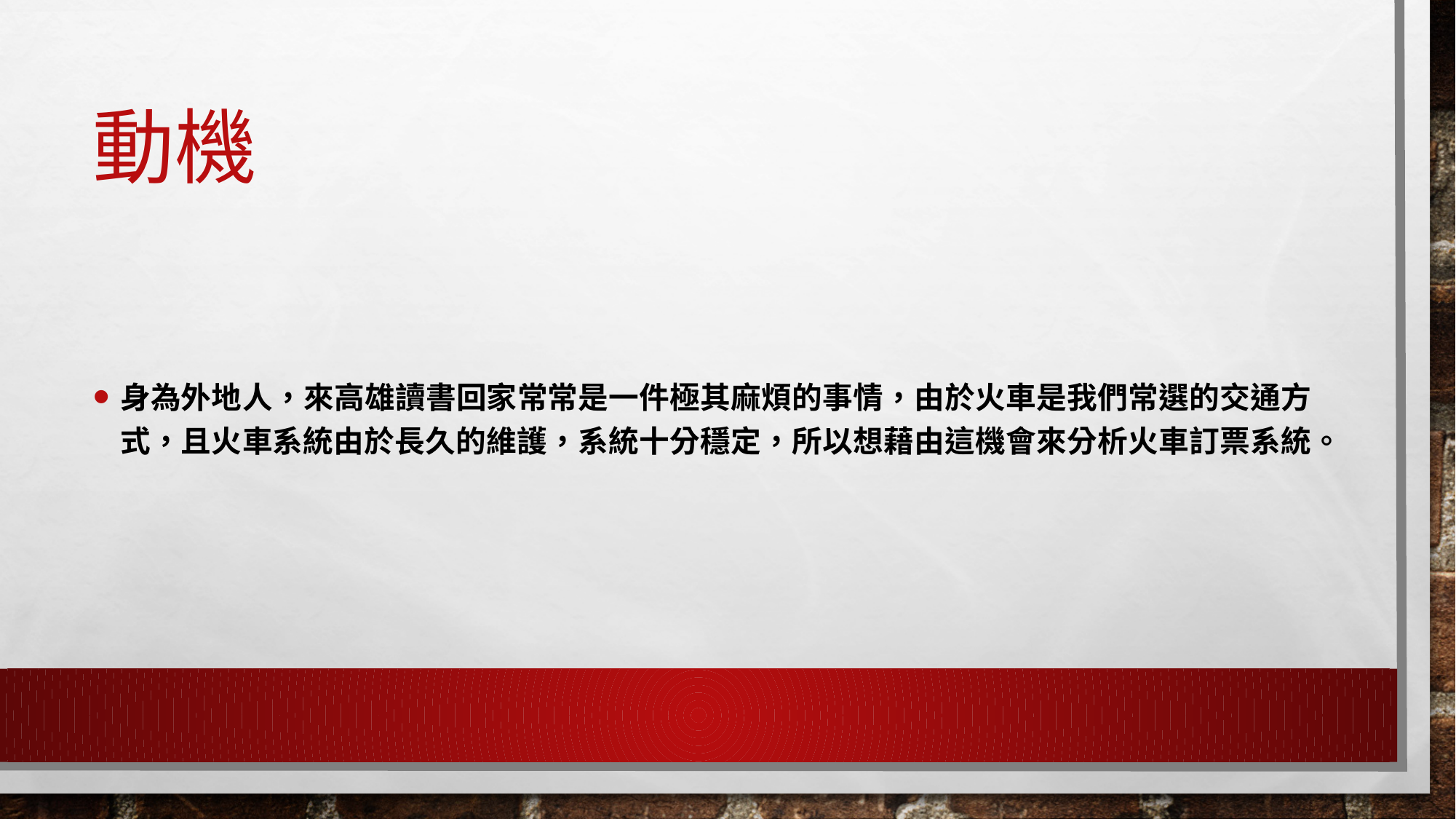

# 動機
身為外地人，來高雄讀書回家常常是一件極其麻煩的事情，由於火車是我們常選的交通方式，且火車系統由於長久的維護，系統十分穩定，所以想藉由這機會來分析火車訂票系統。